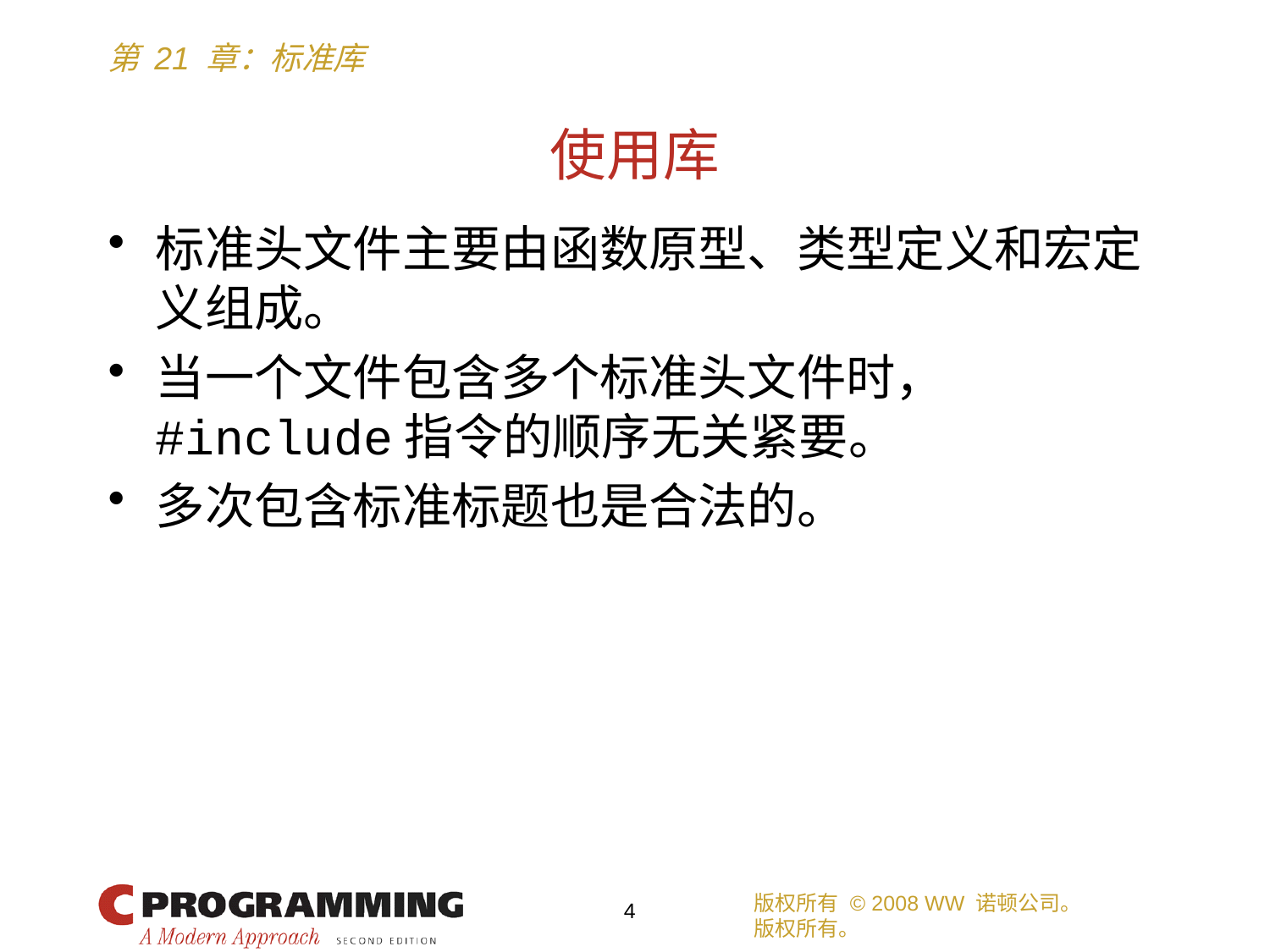

# 使用库
标准头文件主要由函数原型、类型定义和宏定义组成。
当一个文件包含多个标准头文件时， #include指令的顺序无关紧要。
多次包含标准标题也是合法的。

版权所有 © 2008 WW 诺顿公司。
版权所有。
4